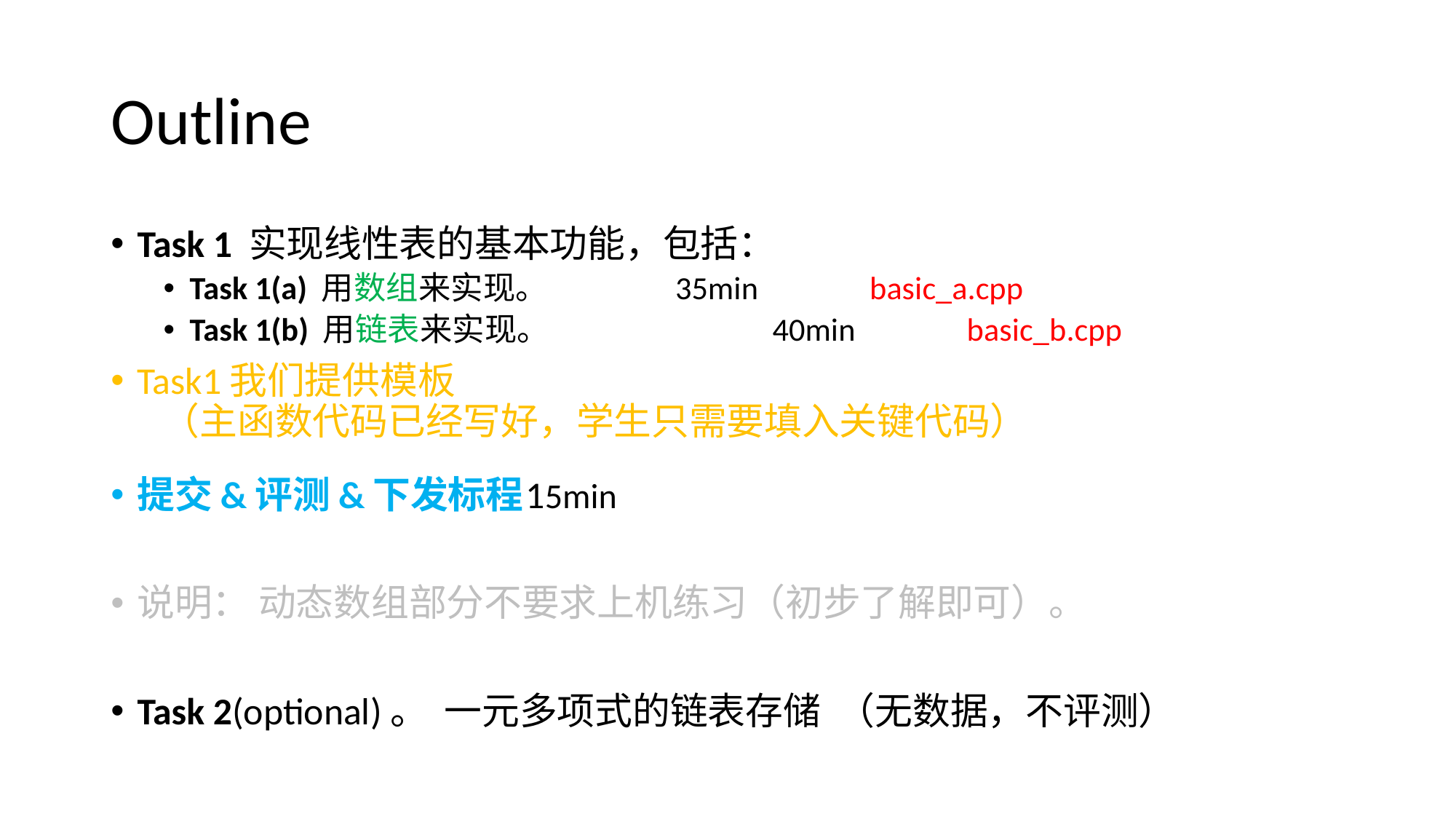

# Outline
Task 1 实现线性表的基本功能，包括：
Task 1(a) 用数组来实现。      		35min             	basic_a.cpp
Task 1(b) 用链表来实现。                    	40min             	basic_b.cpp
Task1我们提供模板
   （主函数代码已经写好，学生只需要填入关键代码）
提交&评测&下发标程			15min

说明： 动态数组部分不要求上机练习（初步了解即可）。

Task 2(optional)。  一元多项式的链表存储  （无数据，不评测）